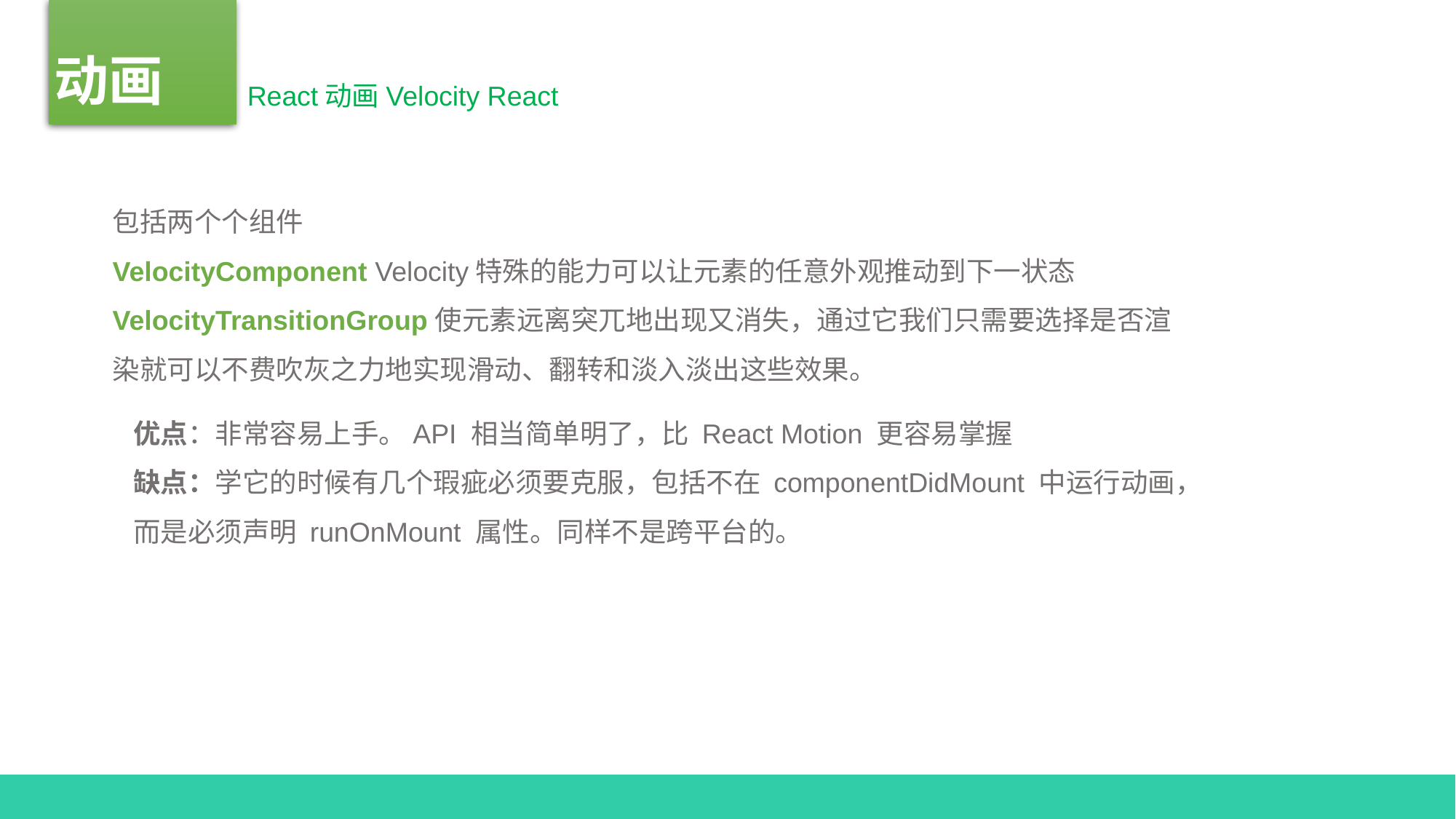

动画
VUE
React动画Velocity React
包括两个个组件
VelocityComponent Velocity特殊的能力可以让元素的任意外观推动到下一状态
VelocityTransitionGroup使元素远离突兀地出现又消失，通过它我们只需要选择是否渲染就可以不费吹灰之力地实现滑动、翻转和淡入淡出这些效果。
优点：非常容易上手。API 相当简单明了，比 React Motion 更容易掌握
缺点：学它的时候有几个瑕疵必须要克服，包括不在 componentDidMount 中运行动画，而是必须声明 runOnMount 属性。同样不是跨平台的。